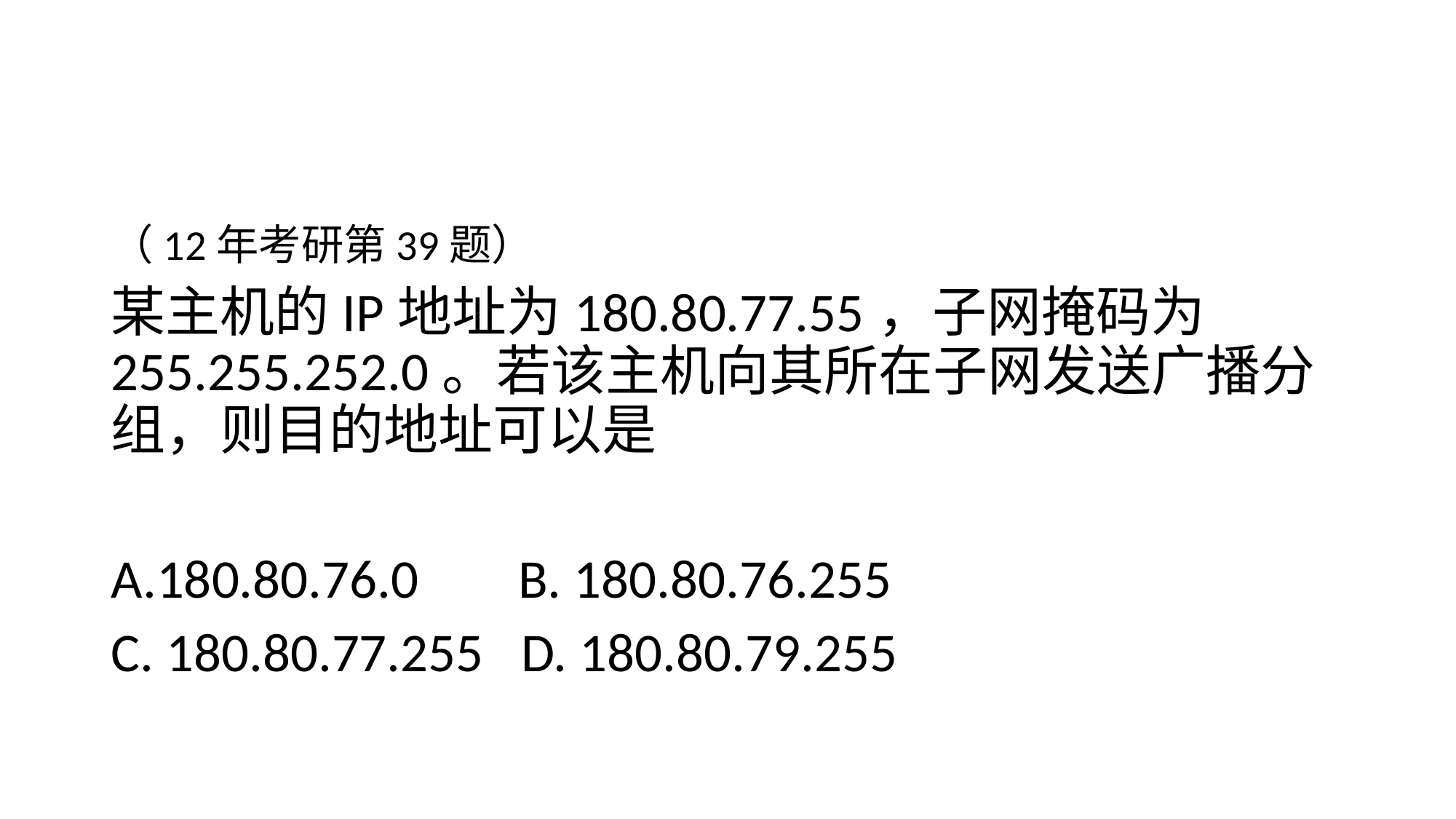

#
（12年考研第39题）
某主机的IP地址为180.80.77.55，子网掩码为255.255.252.0。若该主机向其所在子网发送广播分组，则目的地址可以是

A.180.80.76.0        B. 180.80.76.255
C. 180.80.77.255   D. 180.80.79.255